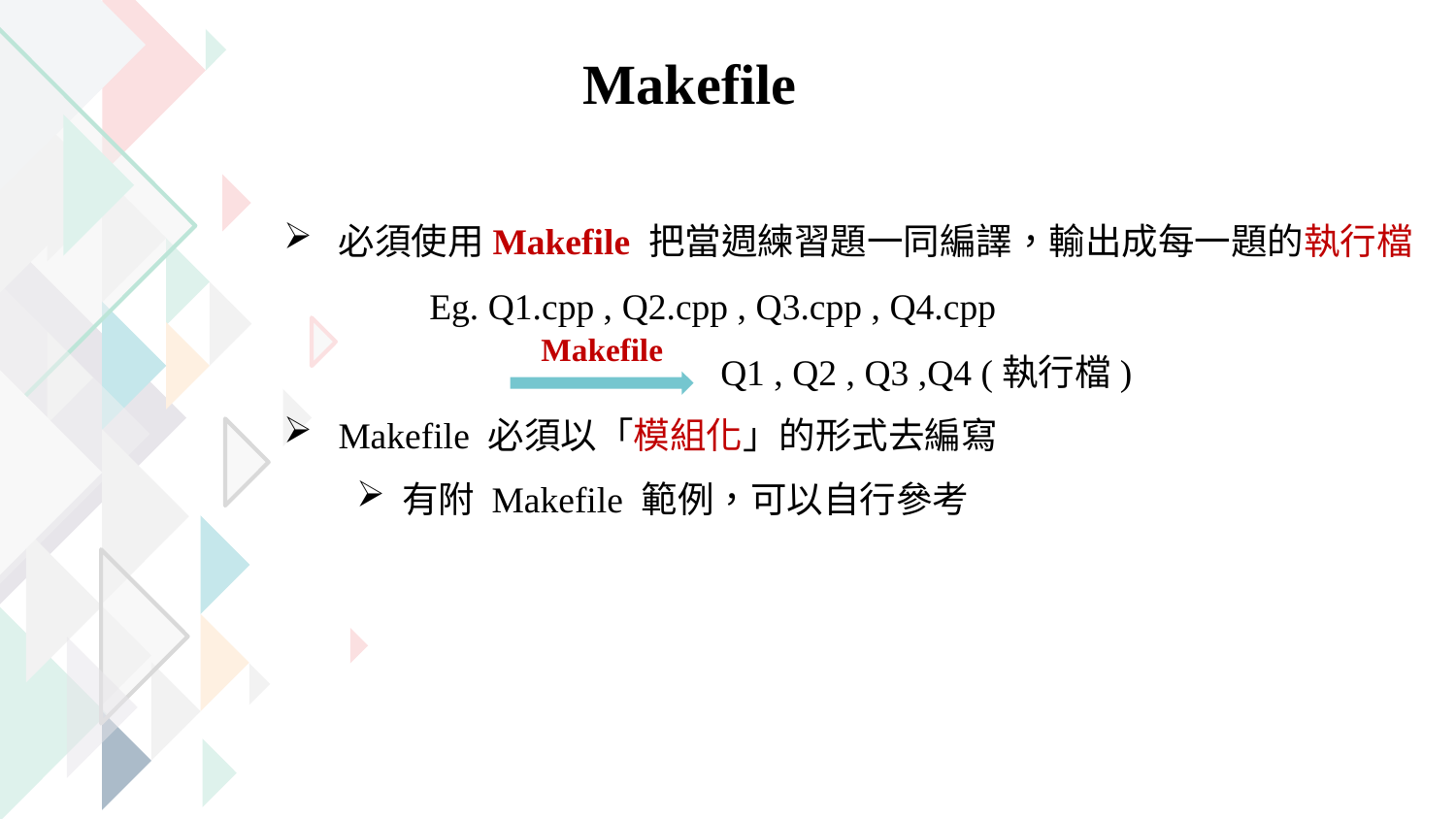

Makefile
必須使用Makefile 把當週練習題一同編譯，輸出成每一題的執行檔
	Eg. Q1.cpp , Q2.cpp , Q3.cpp , Q4.cpp
			Q1 , Q2 , Q3 ,Q4 (執行檔)
Makefile 必須以「模組化」的形式去編寫
有附 Makefile 範例，可以自行參考

Makefile